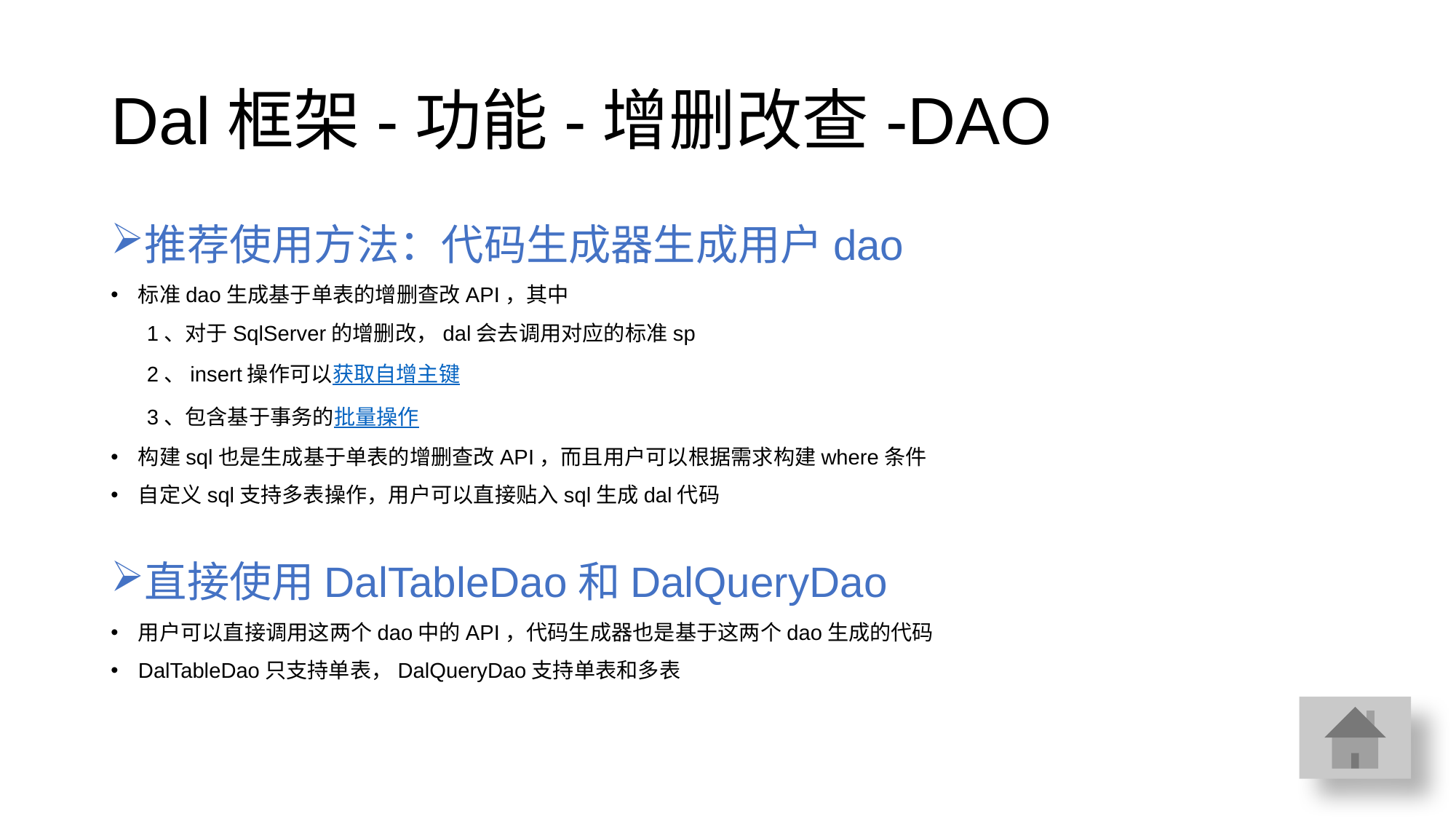

# Dal框架-功能-增删改查-DAO
推荐使用方法：代码生成器生成用户dao
标准dao生成基于单表的增删查改API，其中
      1、对于SqlServer的增删改，dal会去调用对应的标准sp
      2、insert操作可以获取自增主键
      3、包含基于事务的批量操作
构建sql也是生成基于单表的增删查改API，而且用户可以根据需求构建where条件
自定义sql支持多表操作，用户可以直接贴入sql生成dal代码

直接使用DalTableDao和DalQueryDao
用户可以直接调用这两个dao中的API，代码生成器也是基于这两个dao生成的代码
DalTableDao只支持单表，DalQueryDao支持单表和多表